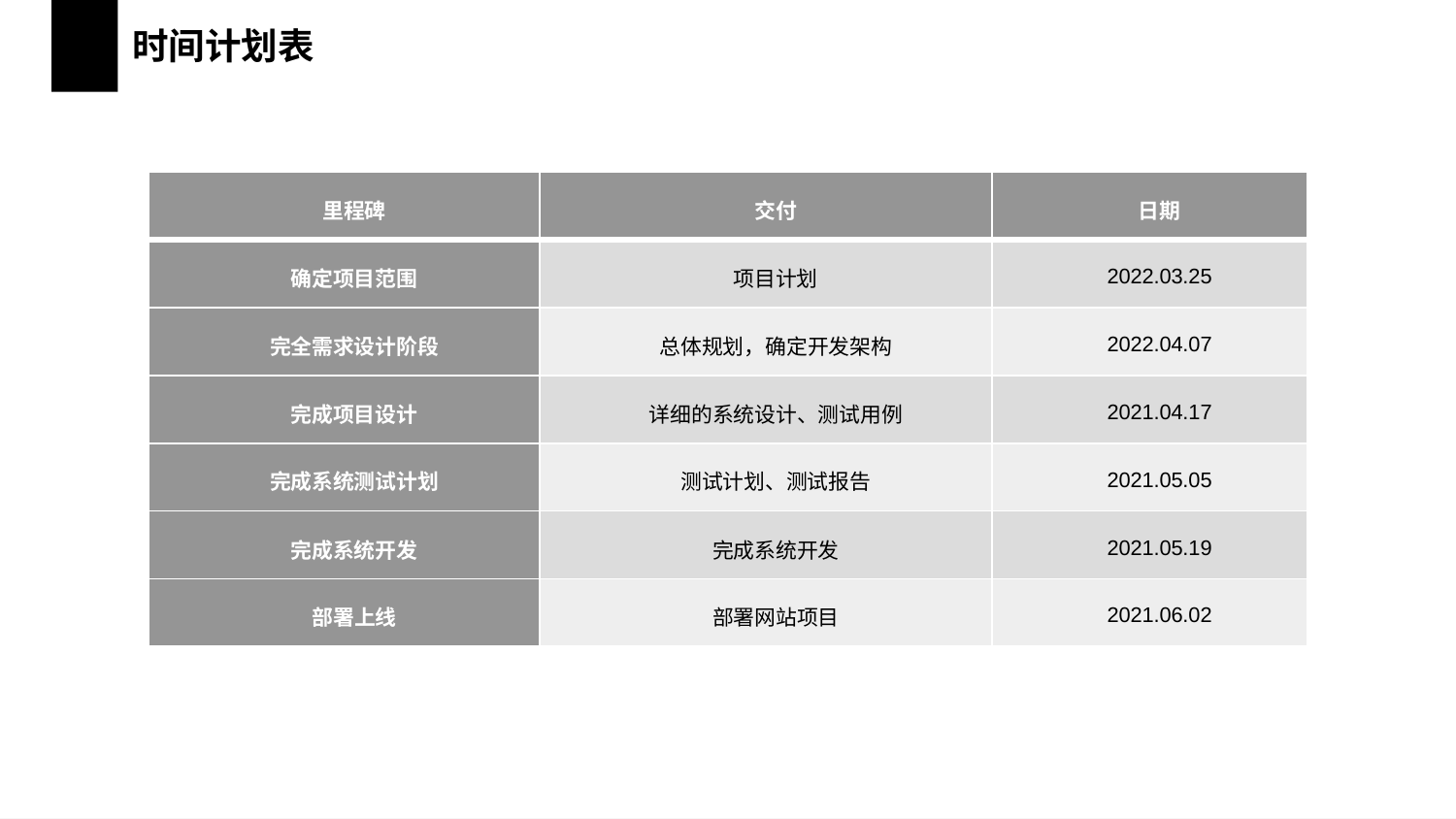

时间计划表
| 里程碑 | 交付 | 日期 |
| --- | --- | --- |
| 确定项目范围 | 项目计划 | 2022.03.25 |
| 完全需求设计阶段 | 总体规划，确定开发架构 | 2022.04.07 |
| 完成项目设计 | 详细的系统设计、测试用例 | 2021.04.17 |
| 完成系统测试计划 | 测试计划、测试报告 | 2021.05.05 |
| 完成系统开发 | 完成系统开发 | 2021.05.19 |
| 部署上线 | 部署网站项目 | 2021.06.02 |